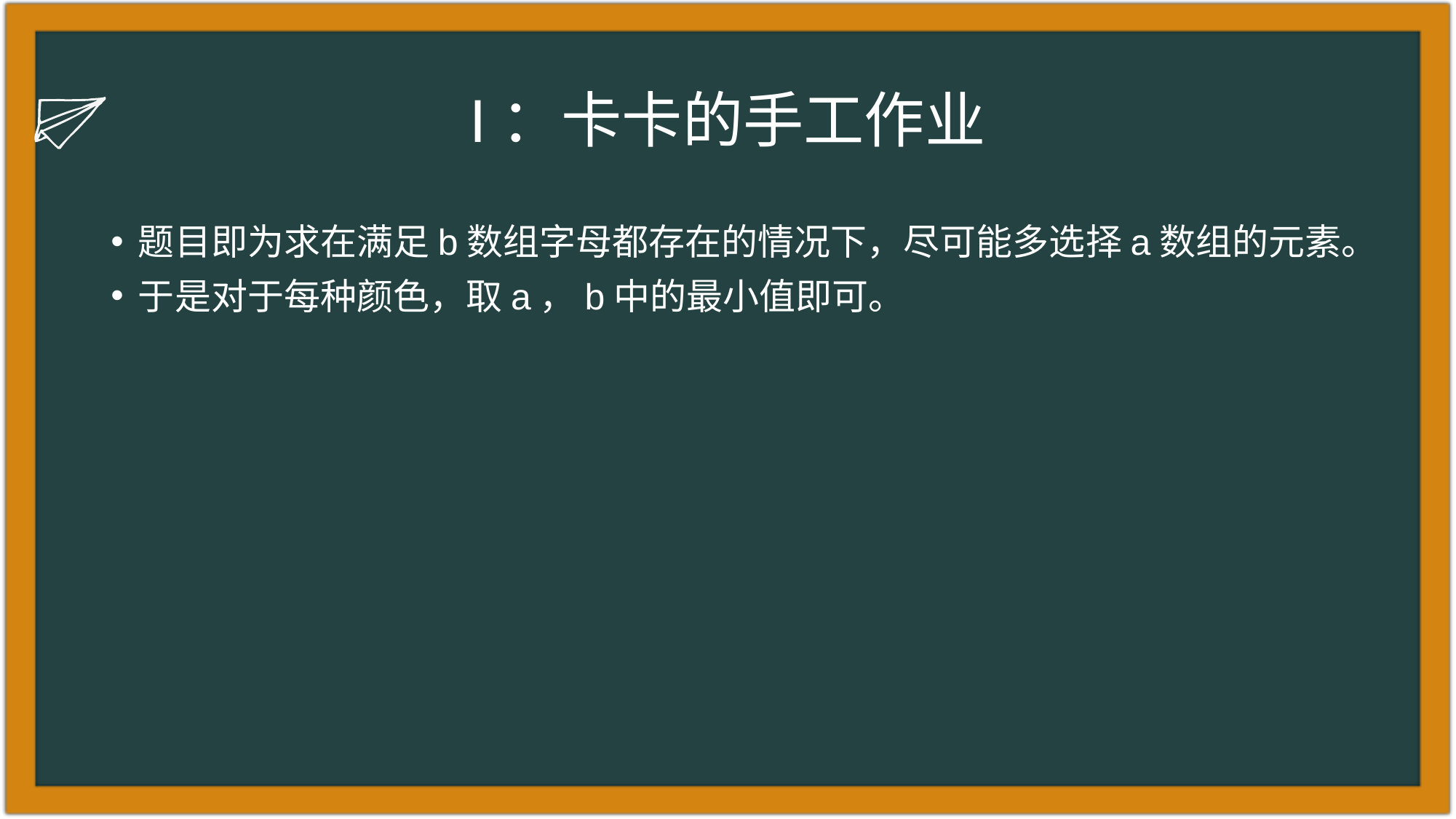

# I：卡卡的手工作业
题目即为求在满足b数组字母都存在的情况下，尽可能多选择a数组的元素。
于是对于每种颜色，取a，b中的最小值即可。